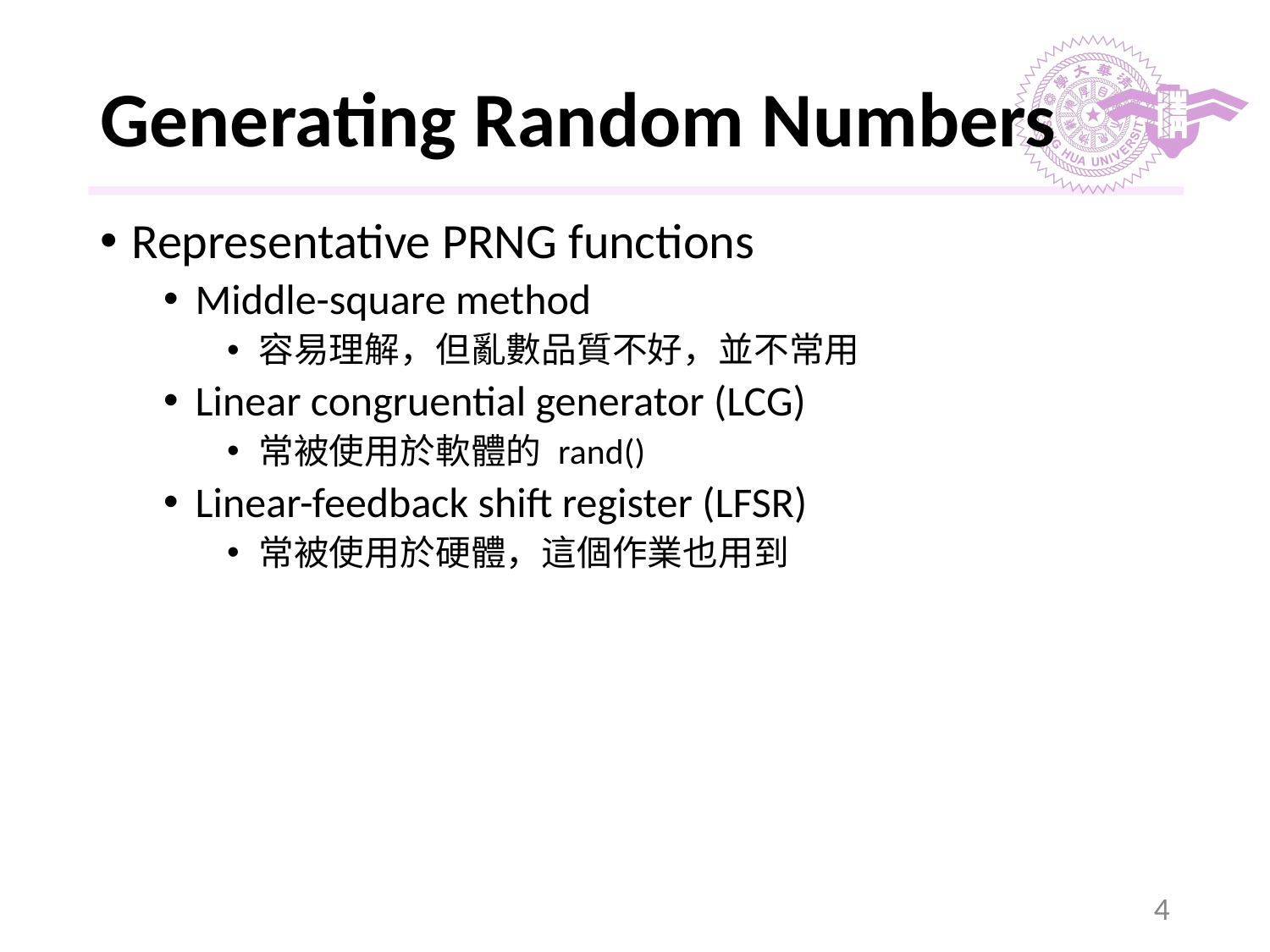

# Generating Random Numbers
Representative PRNG functions
Middle-square method
容易理解，但亂數品質不好，並不常用
Linear congruential generator (LCG)
常被使用於軟體的 rand()
Linear-feedback shift register (LFSR)
常被使用於硬體，這個作業也用到

4